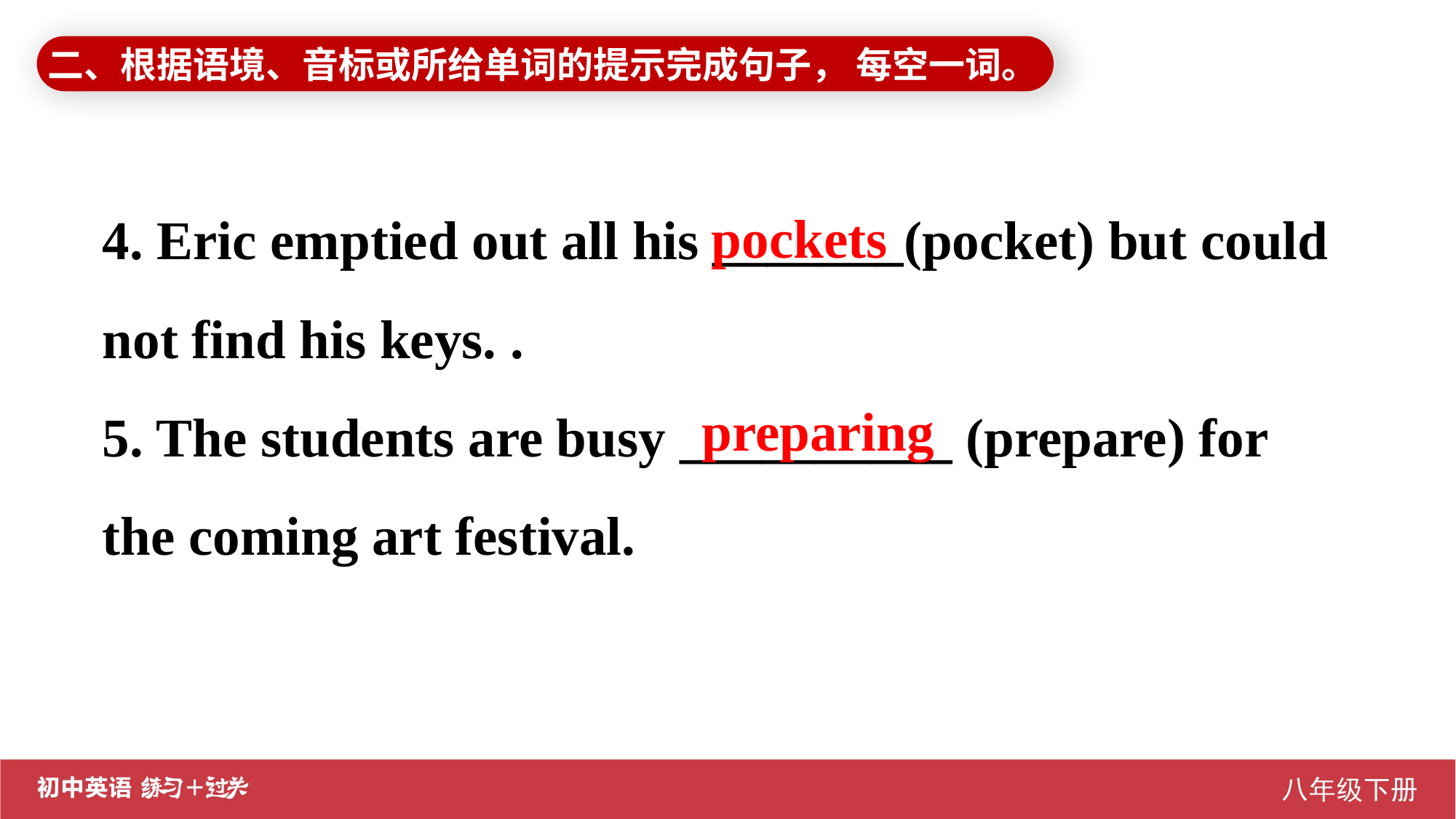

二、根据语境、音标或所给单词的提示完成句子， 每空一词。
4. Eric emptied out all his _______(pocket) but could not find his keys. .
5. The students are busy __________ (prepare) for the coming art festival.

pockets
preparing